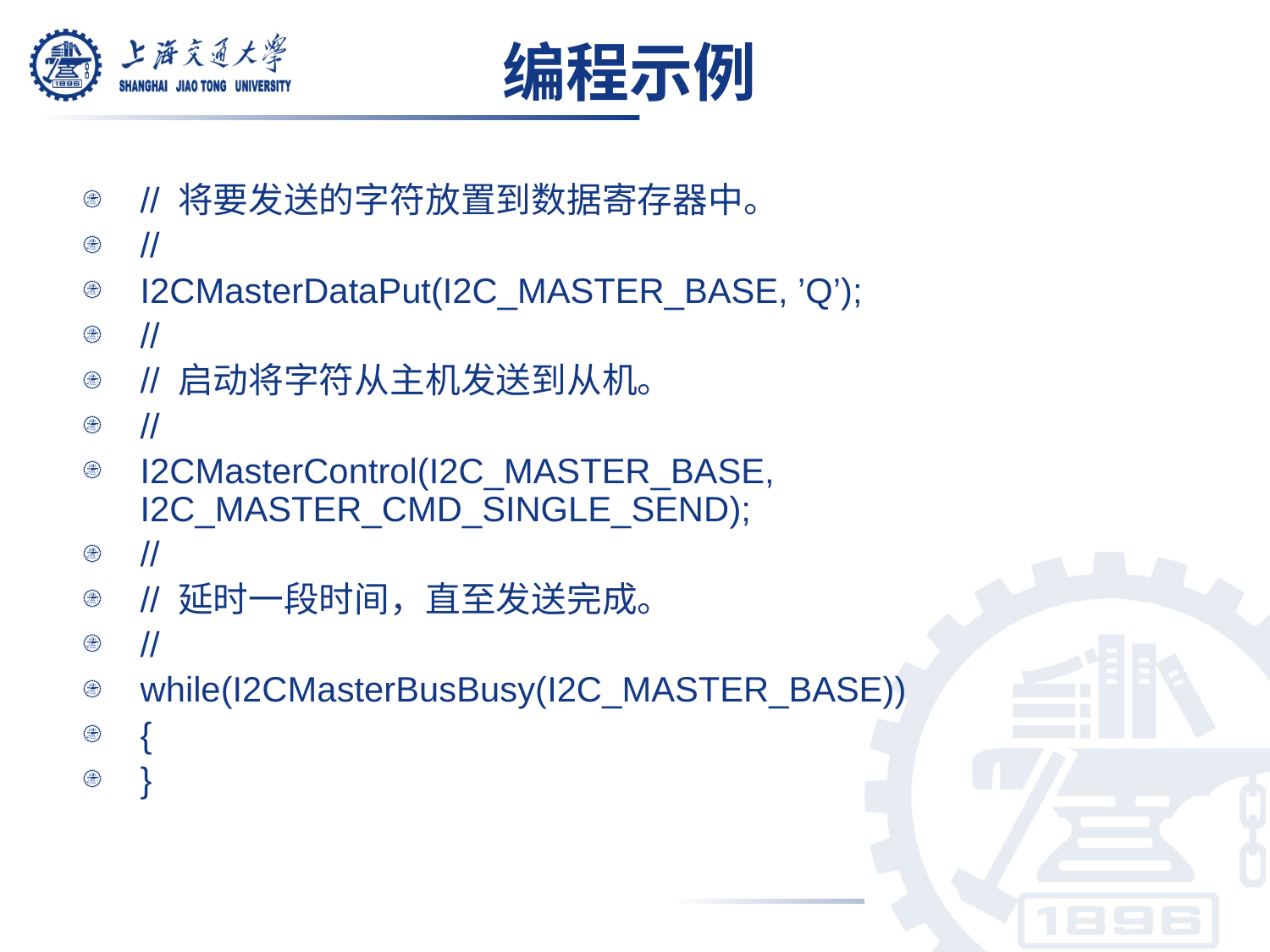

编程示例
// 将要发送的字符放置到数据寄存器中。
//
I2CMasterDataPut(I2C_MASTER_BASE, ’Q’);
//
// 启动将字符从主机发送到从机。
//
I2CMasterControl(I2C_MASTER_BASE, I2C_MASTER_CMD_SINGLE_SEND);
//
// 延时一段时间，直至发送完成。
//
while(I2CMasterBusBusy(I2C_MASTER_BASE))
{
}